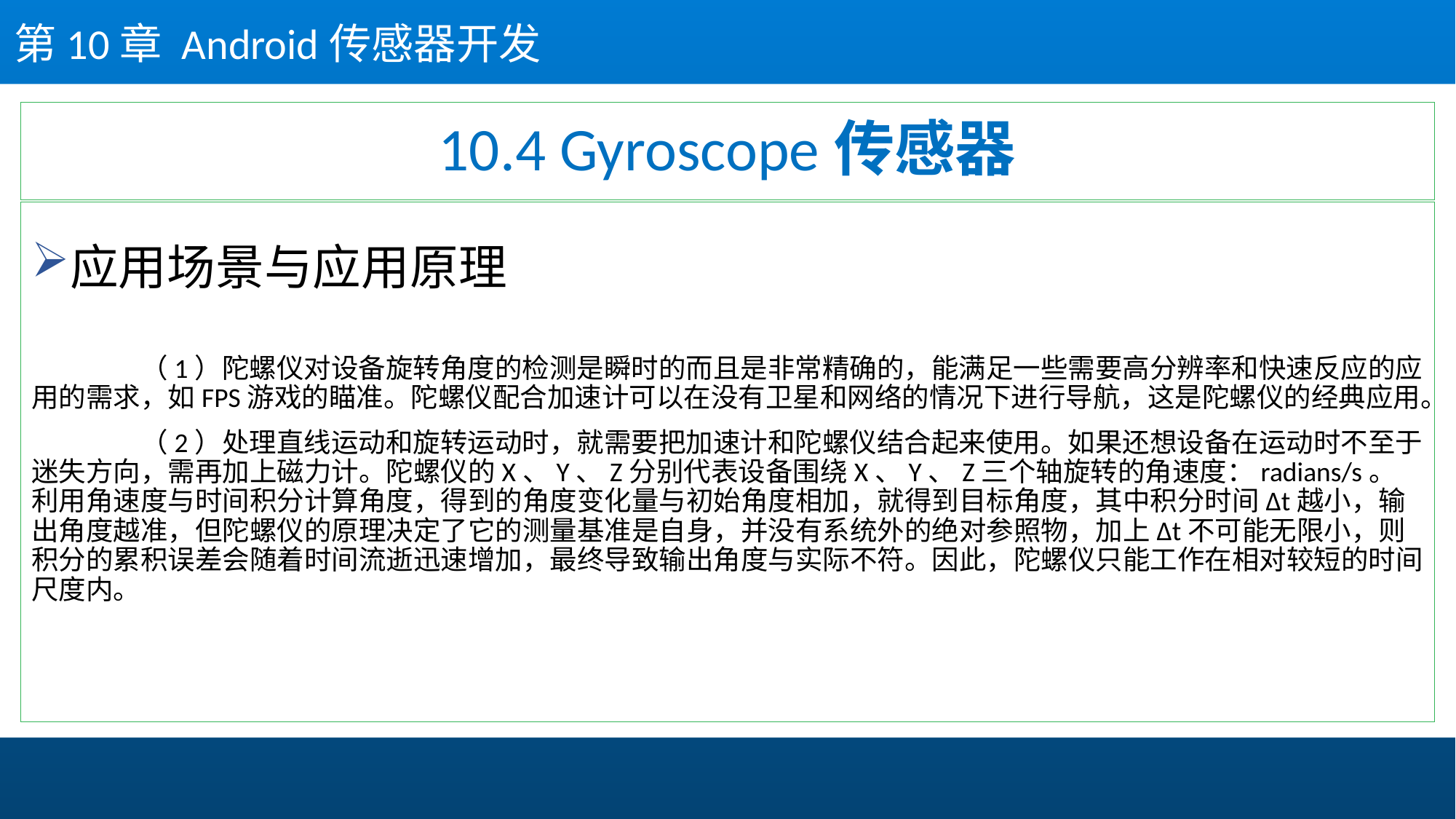

第10章 Android传感器开发

# 10.4 Gyroscope传感器
应用场景与应用原理

	（1）陀螺仪对设备旋转角度的检测是瞬时的而且是非常精确的，能满足一些需要高分辨率和快速反应的应用的需求，如FPS游戏的瞄准。陀螺仪配合加速计可以在没有卫星和网络的情况下进行导航，这是陀螺仪的经典应用。
	（2）处理直线运动和旋转运动时，就需要把加速计和陀螺仪结合起来使用。如果还想设备在运动时不至于迷失方向，需再加上磁力计。陀螺仪的X、Y、Z分别代表设备围绕X、Y、Z三个轴旋转的角速度：radians/s。利用角速度与时间积分计算角度，得到的角度变化量与初始角度相加，就得到目标角度，其中积分时间Δt越小，输出角度越准，但陀螺仪的原理决定了它的测量基准是自身，并没有系统外的绝对参照物，加上Δt不可能无限小，则积分的累积误差会随着时间流逝迅速增加，最终导致输出角度与实际不符。因此，陀螺仪只能工作在相对较短的时间尺度内。